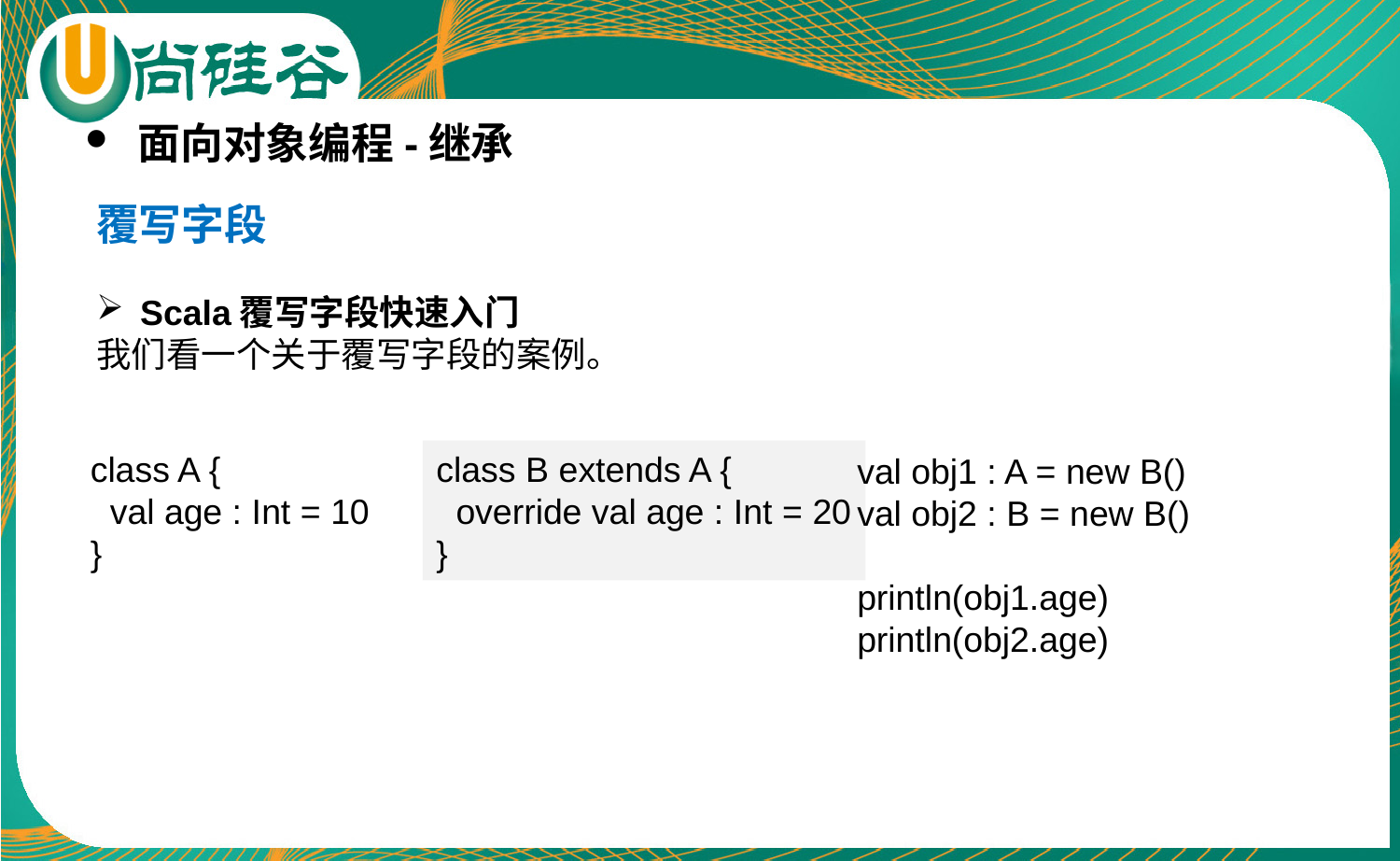

面向对象编程-继承

覆写字段

Scala覆写字段快速入门
我们看一个关于覆写字段的案例。

class A {
  val age : Int = 10
}
class B extends A {
  override val age : Int = 20
}
val obj1 : A = new B()
val obj2 : B = new B()

println(obj1.age)
println(obj2.age)